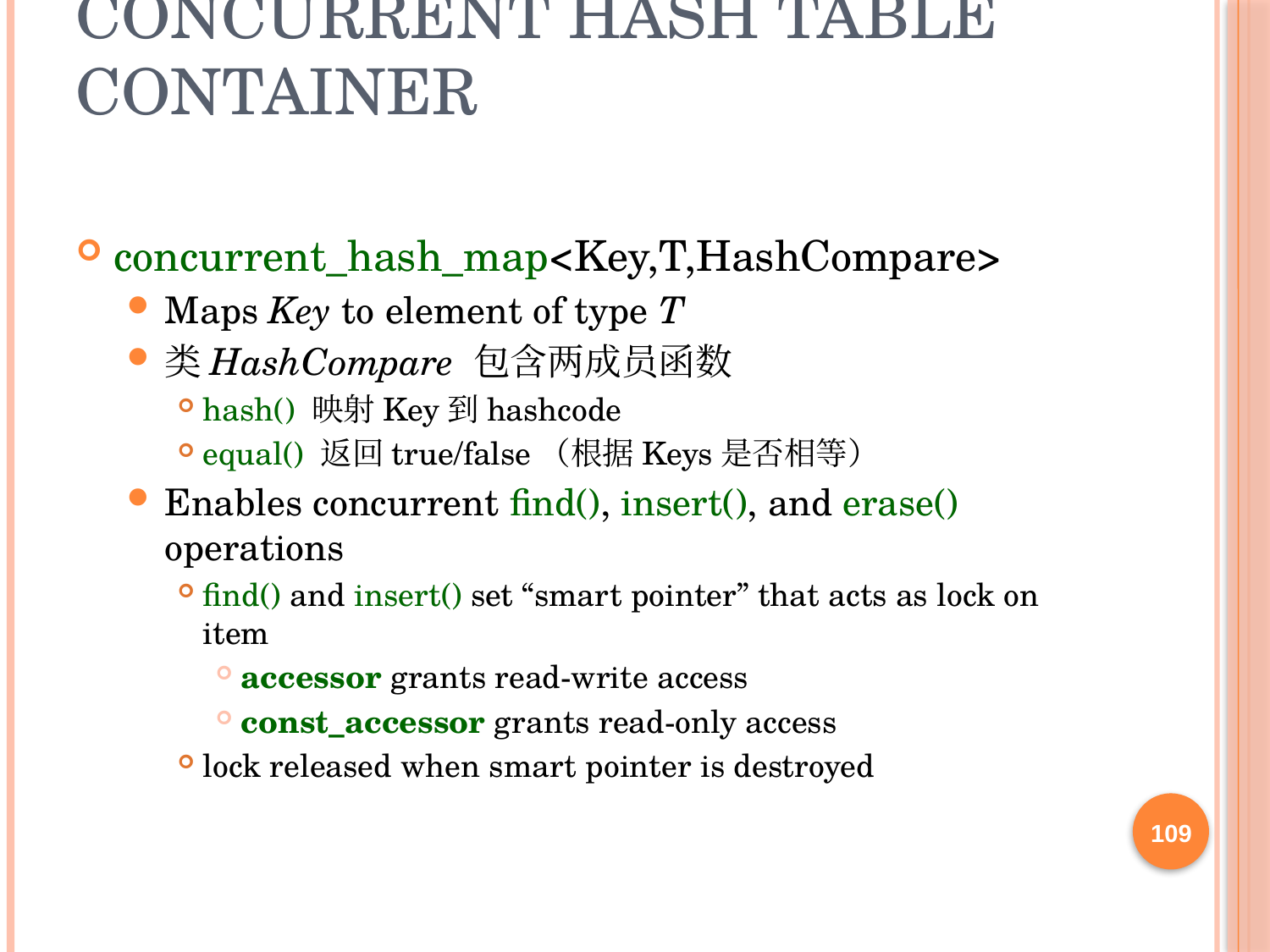

# Concurrent Hash Table Container
concurrent_hash_map<Key,T,HashCompare>
Maps Key to element of type T
类HashCompare 包含两成员函数
hash() 映射Key到hashcode
equal() 返回true/false（根据Keys是否相等）
Enables concurrent find(), insert(), and erase() operations
find() and insert() set “smart pointer” that acts as lock on item
accessor grants read-write access
const_accessor grants read-only access
lock released when smart pointer is destroyed
109
109